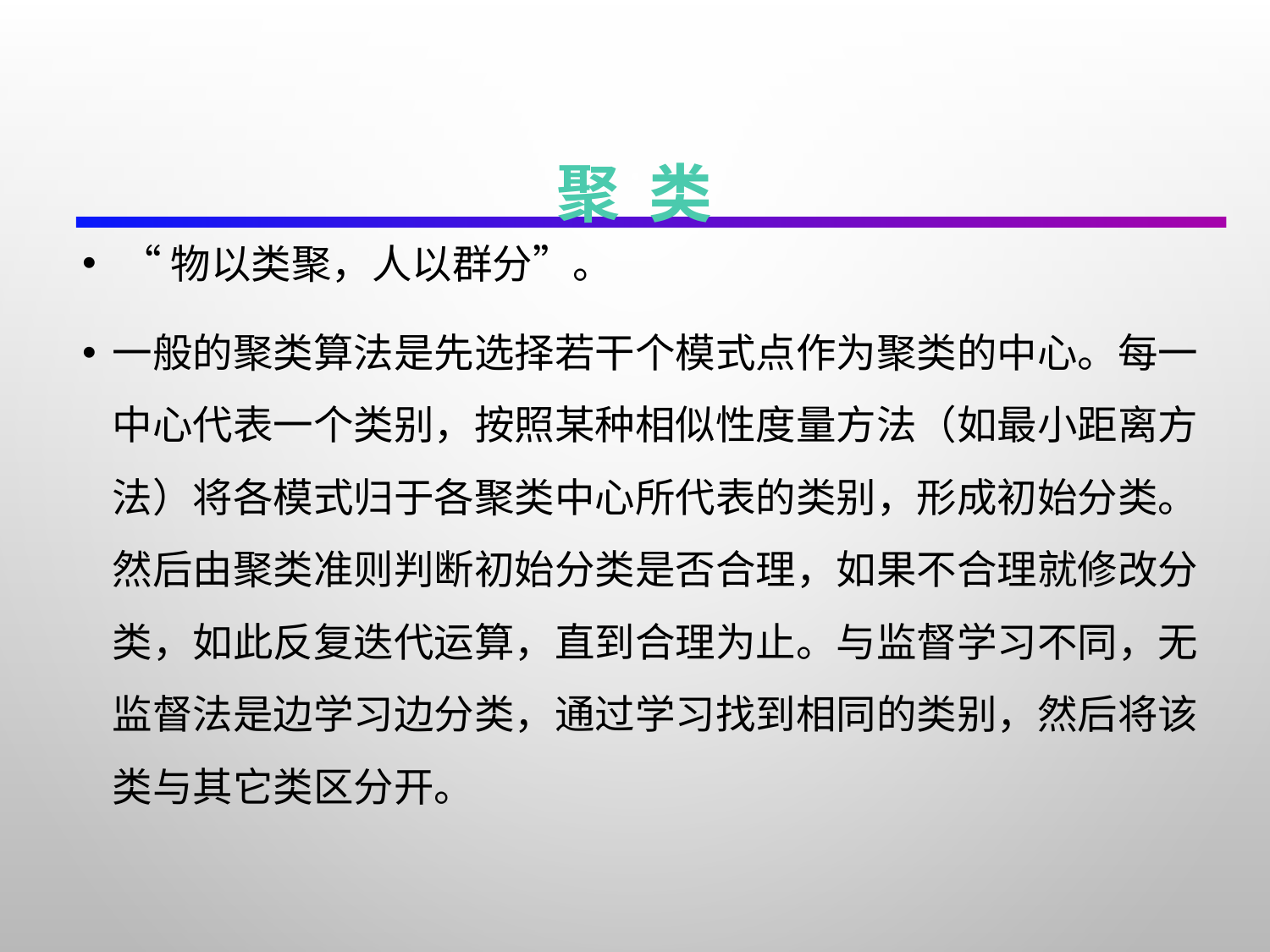

# 聚  类
 “物以类聚，人以群分”。
一般的聚类算法是先选择若干个模式点作为聚类的中心。每一中心代表一个类别，按照某种相似性度量方法（如最小距离方法）将各模式归于各聚类中心所代表的类别，形成初始分类。然后由聚类准则判断初始分类是否合理，如果不合理就修改分类，如此反复迭代运算，直到合理为止。与监督学习不同，无监督法是边学习边分类，通过学习找到相同的类别，然后将该类与其它类区分开。